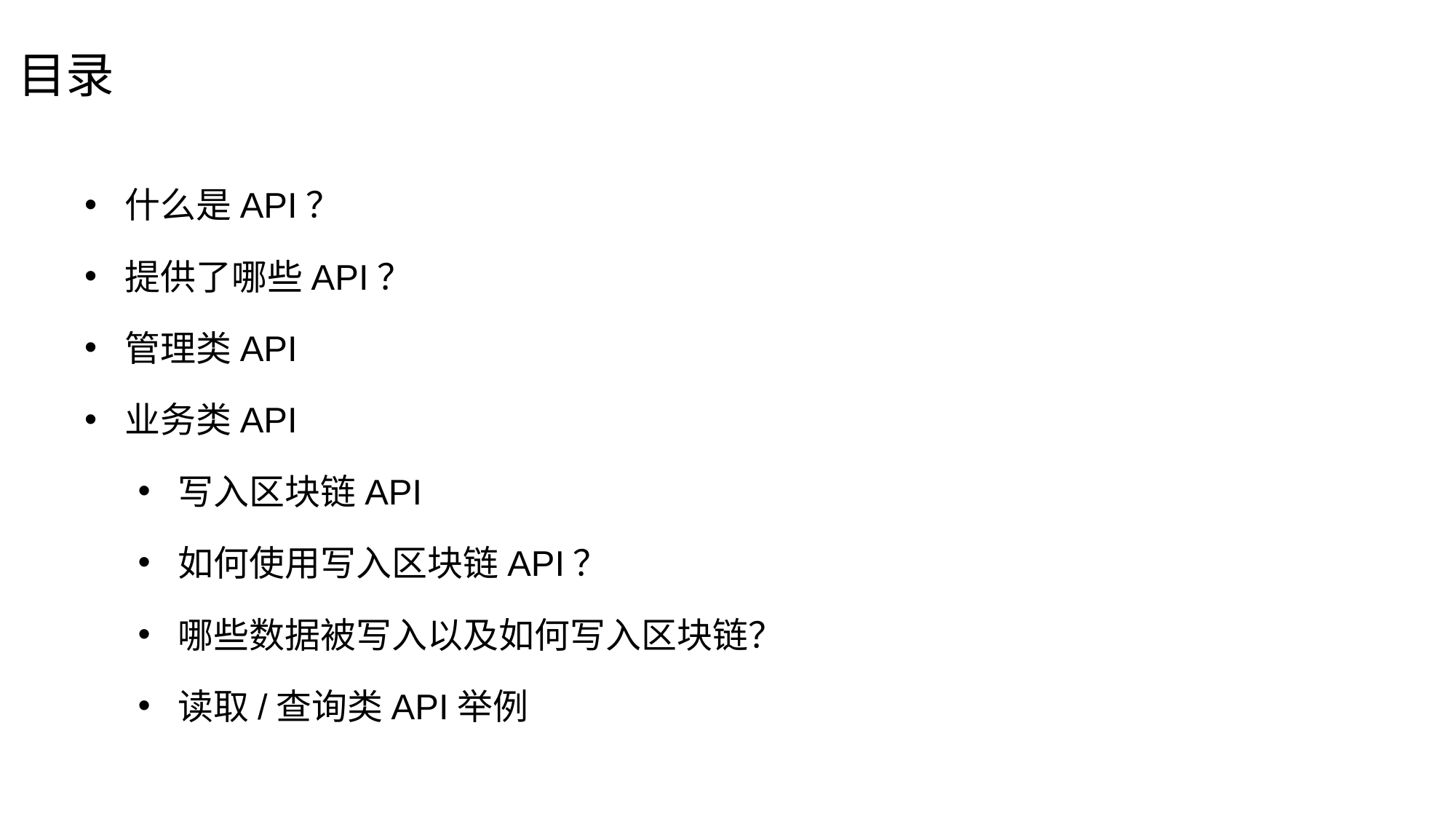

# 目录

什么是API？
提供了哪些API？
管理类API
业务类API
写入区块链API
如何使用写入区块链API？
哪些数据被写入以及如何写入区块链？
读取/查询类API举例